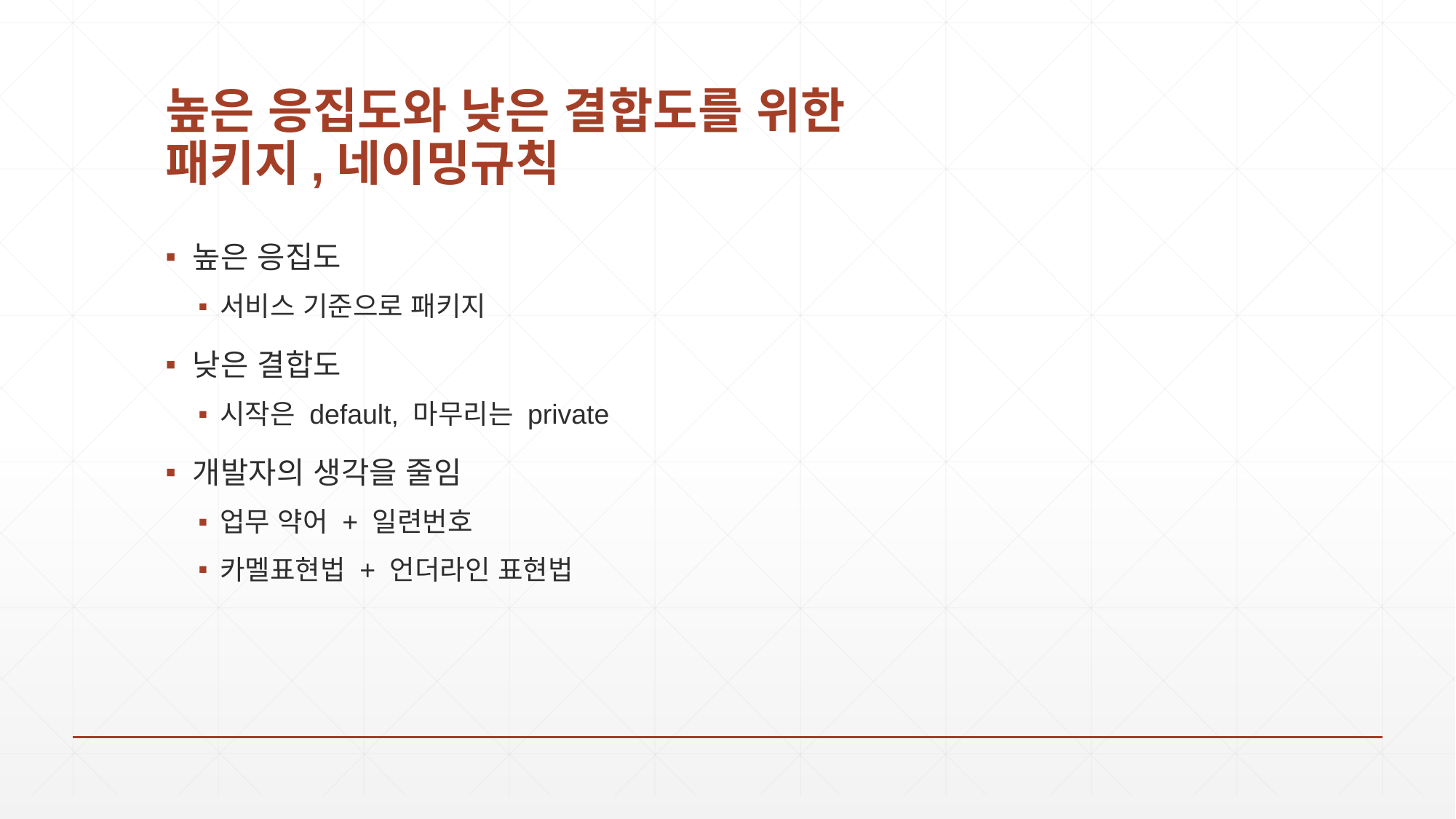

# 높은 응집도와 낮은 결합도를 위한 패키지,네이밍규칙
높은 응집도
서비스 기준으로 패키지
낮은 결합도
시작은 default, 마무리는 private
개발자의 생각을 줄임
업무 약어 + 일련번호
카멜표현법 + 언더라인 표현법